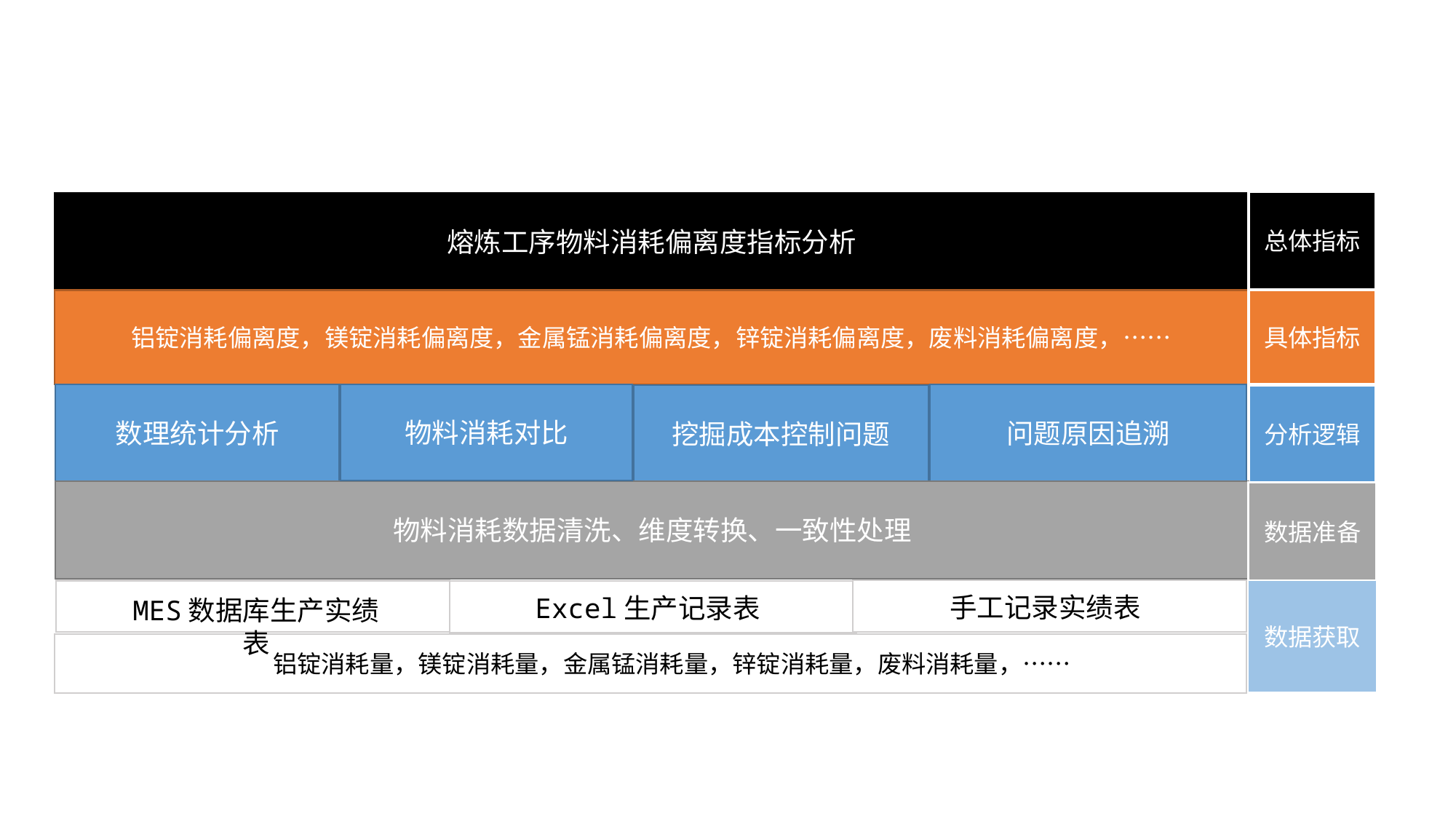

总体指标
熔炼工序物料消耗偏离度指标分析
具体指标
铝锭消耗偏离度，镁锭消耗偏离度，金属锰消耗偏离度，锌锭消耗偏离度，废料消耗偏离度，……
物料消耗对比
问题原因追溯
数理统计分析
挖掘成本控制问题
分析逻辑
物料消耗数据清洗、维度转换、一致性处理
数据准备

数据获取

MES数据库生产实绩表

手工记录实绩表
Excel生产记录表
       铝锭消耗量，镁锭消耗量，金属锰消耗量，锌锭消耗量，废料消耗量，……